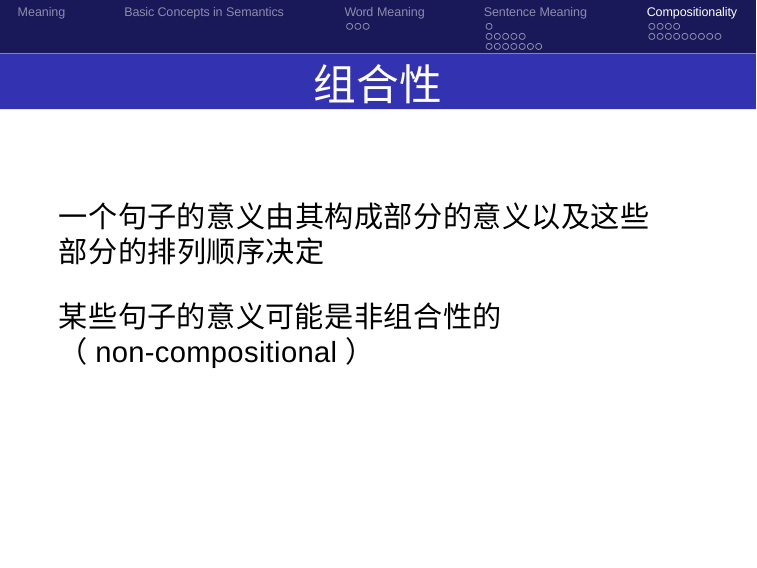

Meaning
Basic Concepts in Semantics
Word Meaning
Sentence Meaning
Compositionality

组合性
一个句子的意义由其构成部分的意义以及这些部分的排列顺序决定
某些句子的意义可能是非组合性的（non-compositional）